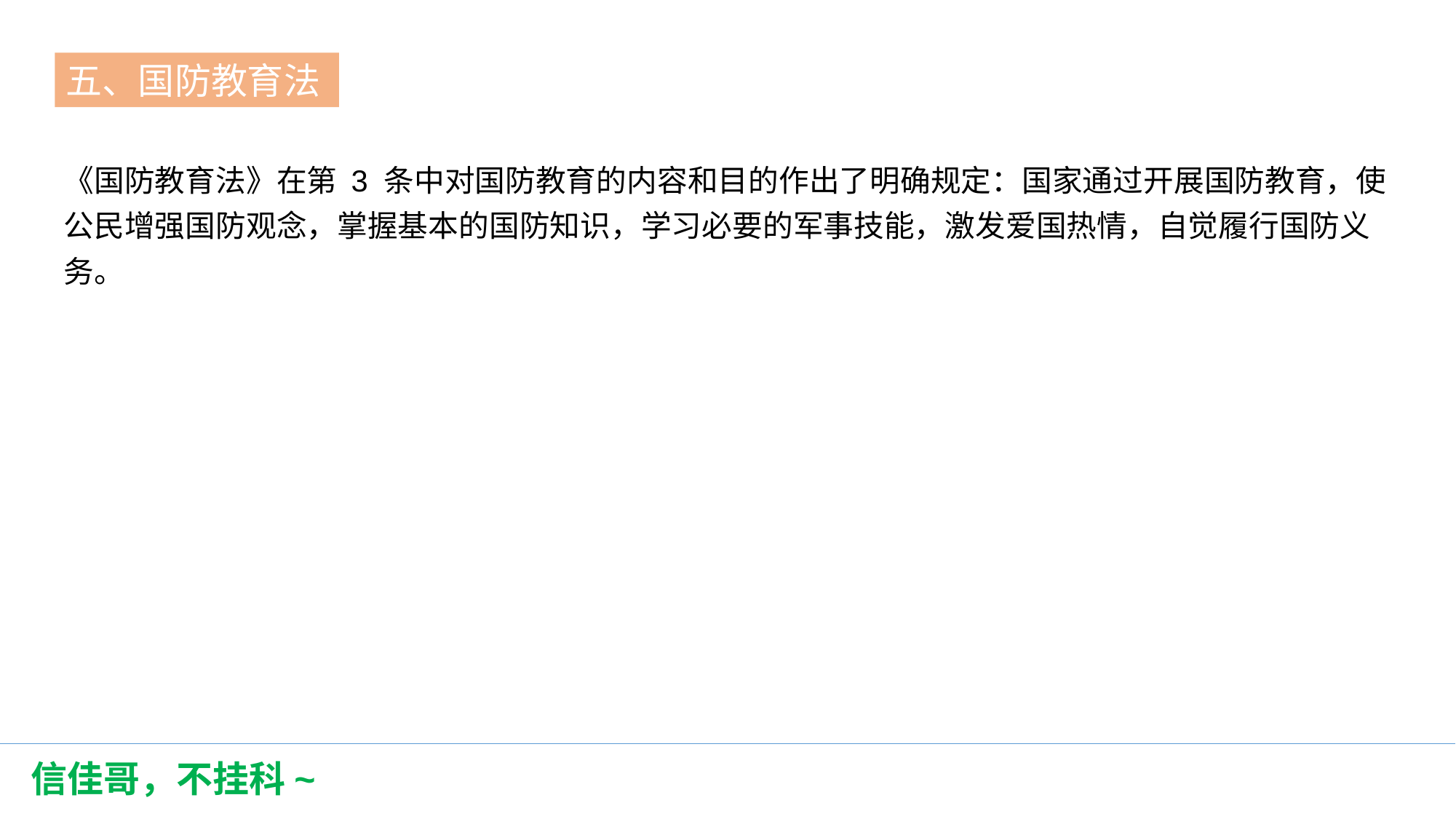

五、国防教育法
第一节
《国防教育法》在第 3 条中对国防教育的内容和目的作出了明确规定：国家通过开展国防教育，使公民增强国防观念，掌握基本的国防知识，学习必要的军事技能，激发爱国热情，自觉履行国防义务。